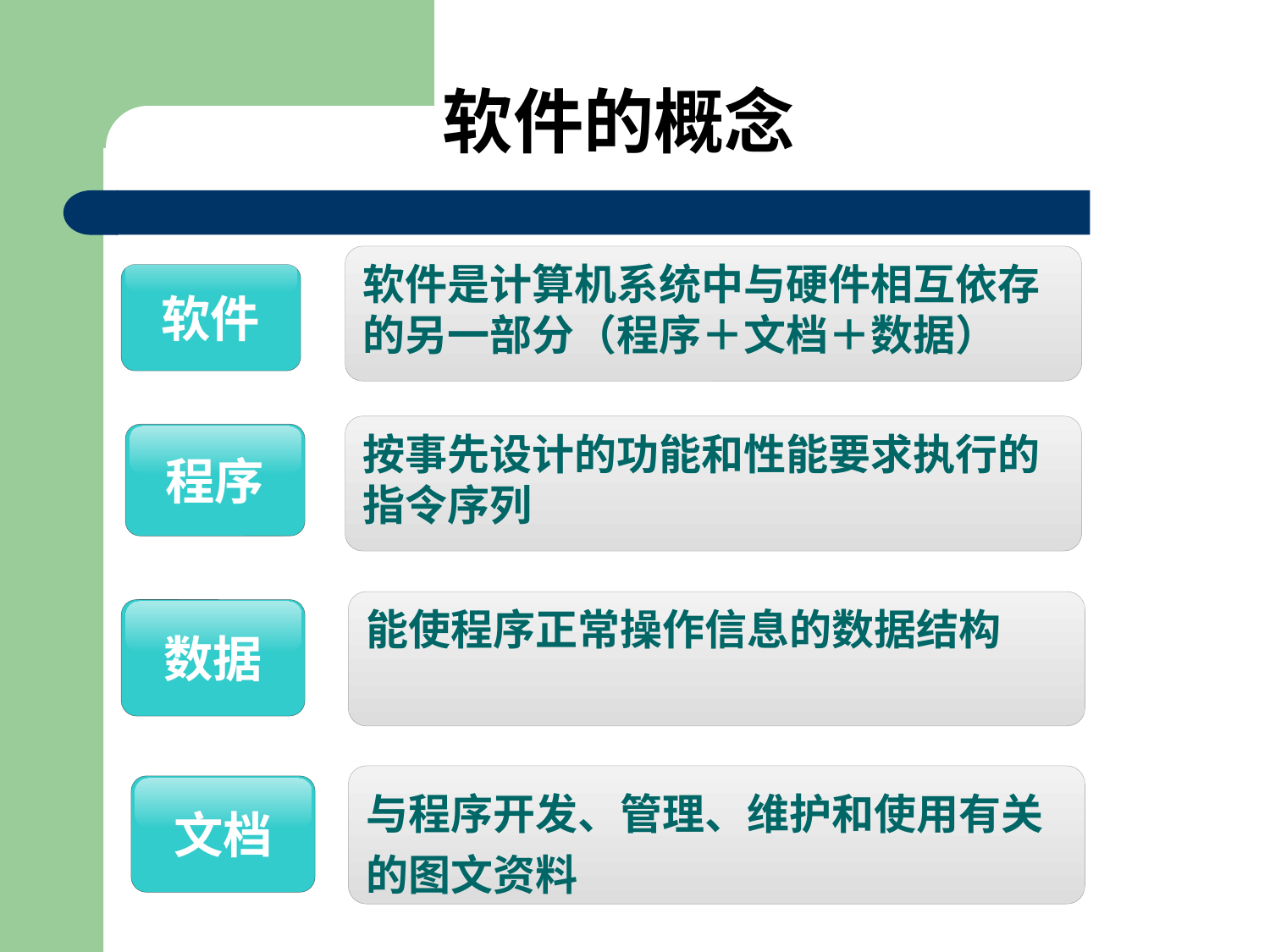

# 软件的概念

软件
软件是计算机系统中与硬件相互依存的另一部分（程序＋文档＋数据）
按事先设计的功能和性能要求执行的指令序列

程序

能使程序正常操作信息的数据结构

数据

与程序开发、管理、维护和使用有关的图文资料

文档